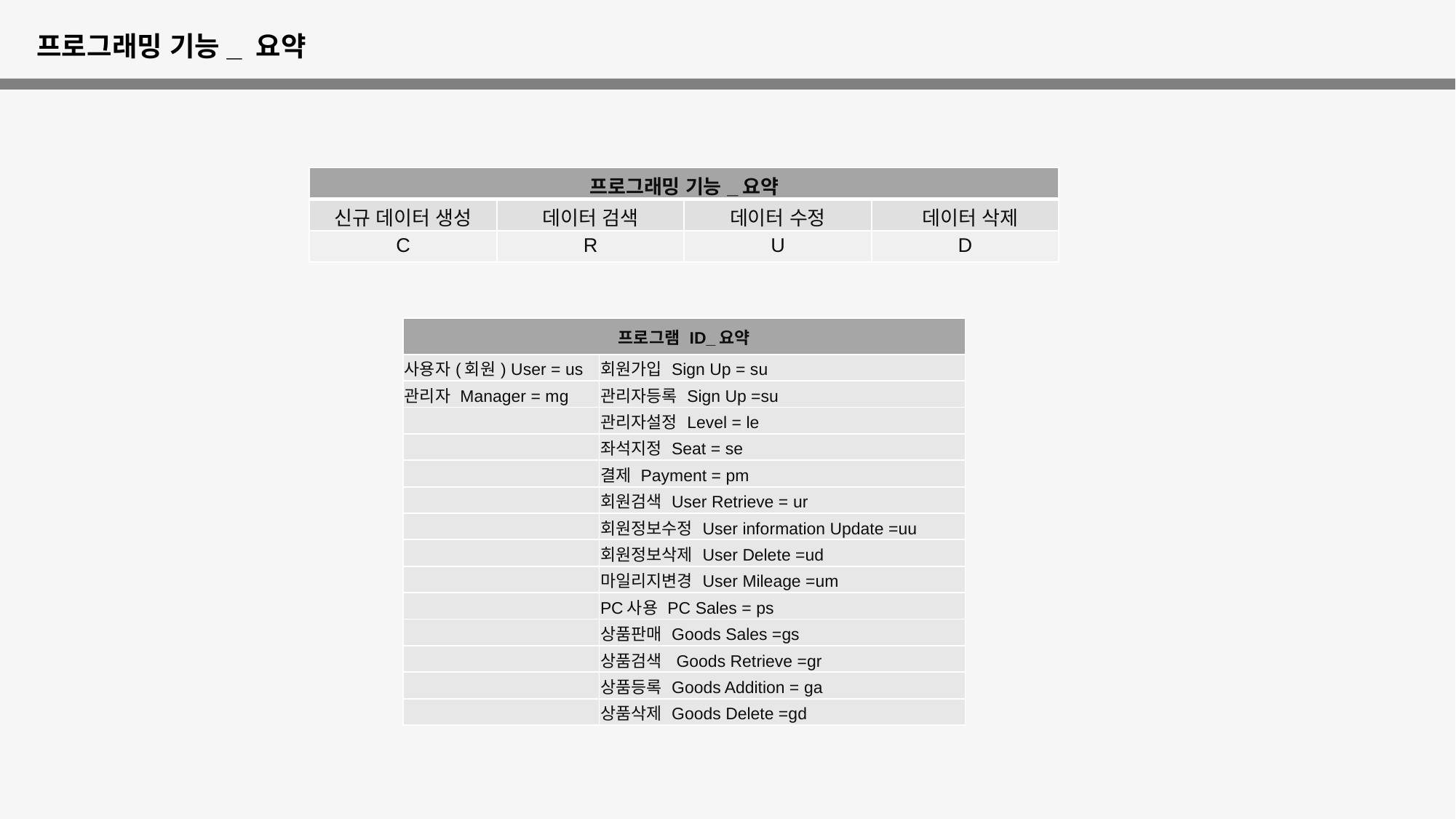

프로그래밍 기능_ 요약

| 프로그래밍 기능\_요약 |  |  |  |
| --- | --- | --- | --- |
| 신규 데이터 생성 | 데이터 검색 | 데이터 수정 | 데이터 삭제 |
| C | R | U | D |
| 프로그램 ID\_요약 |  |
| --- | --- |
| 사용자(회원) User = us | 회원가입 Sign Up = su |
| 관리자 Manager = mg | 관리자등록 Sign Up =su |
|  | 관리자설정 Level = le |
|  | 좌석지정 Seat = se |
|  | 결제 Payment = pm |
|  | 회원검색 User Retrieve = ur |
|  | 회원정보수정 User information Update =uu |
|  | 회원정보삭제 User Delete =ud |
|  | 마일리지변경 User Mileage =um |
|  | PC사용 PC Sales = ps |
|  | 상품판매 Goods Sales =gs |
|  | 상품검색 Goods Retrieve =gr |
|  | 상품등록 Goods Addition = ga |
|  | 상품삭제 Goods Delete =gd |